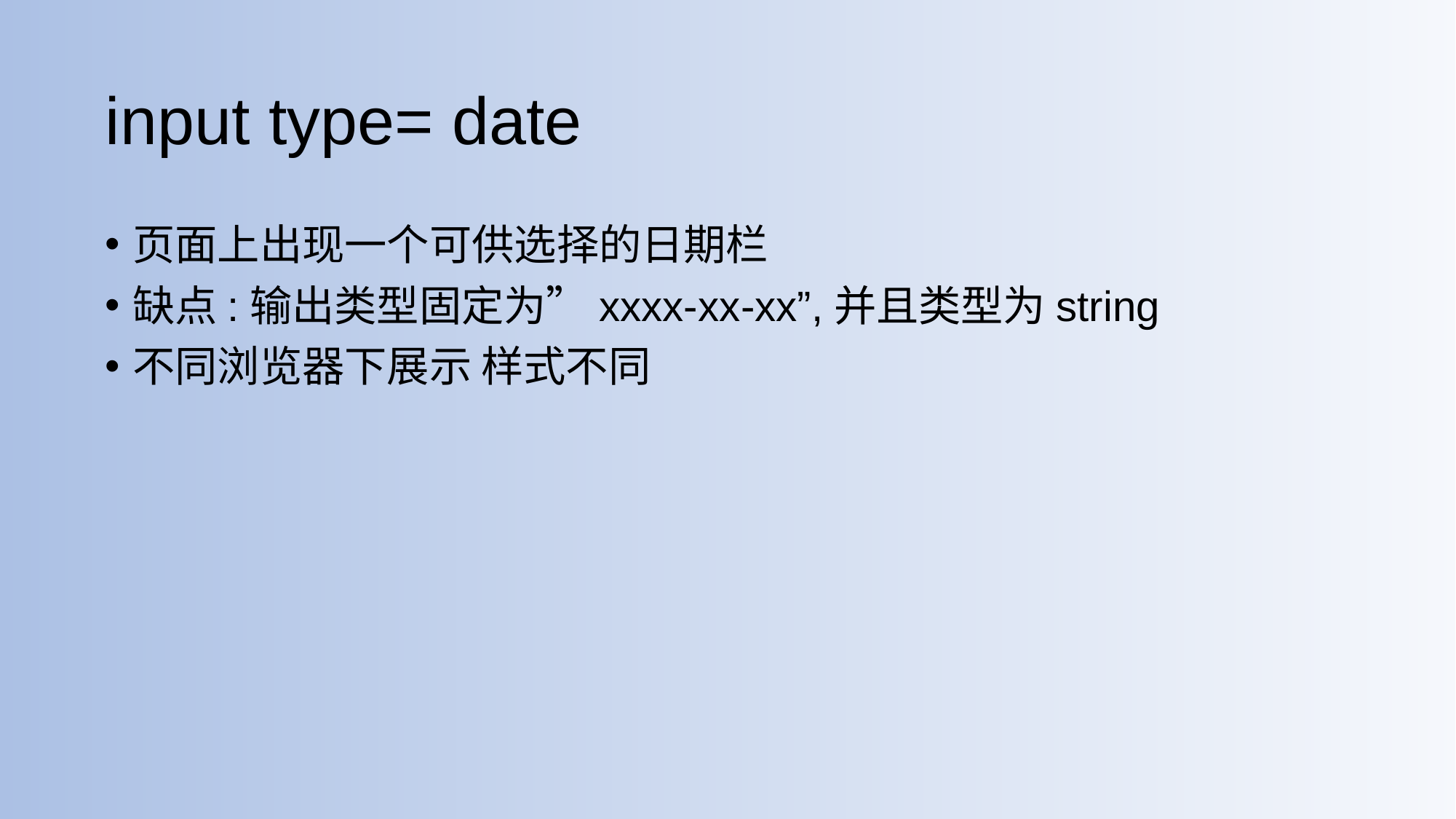

# input type= date
页面上出现一个可供选择的日期栏
缺点:输出类型固定为”xxxx-xx-xx”,并且类型为string
不同浏览器下展示 样式不同